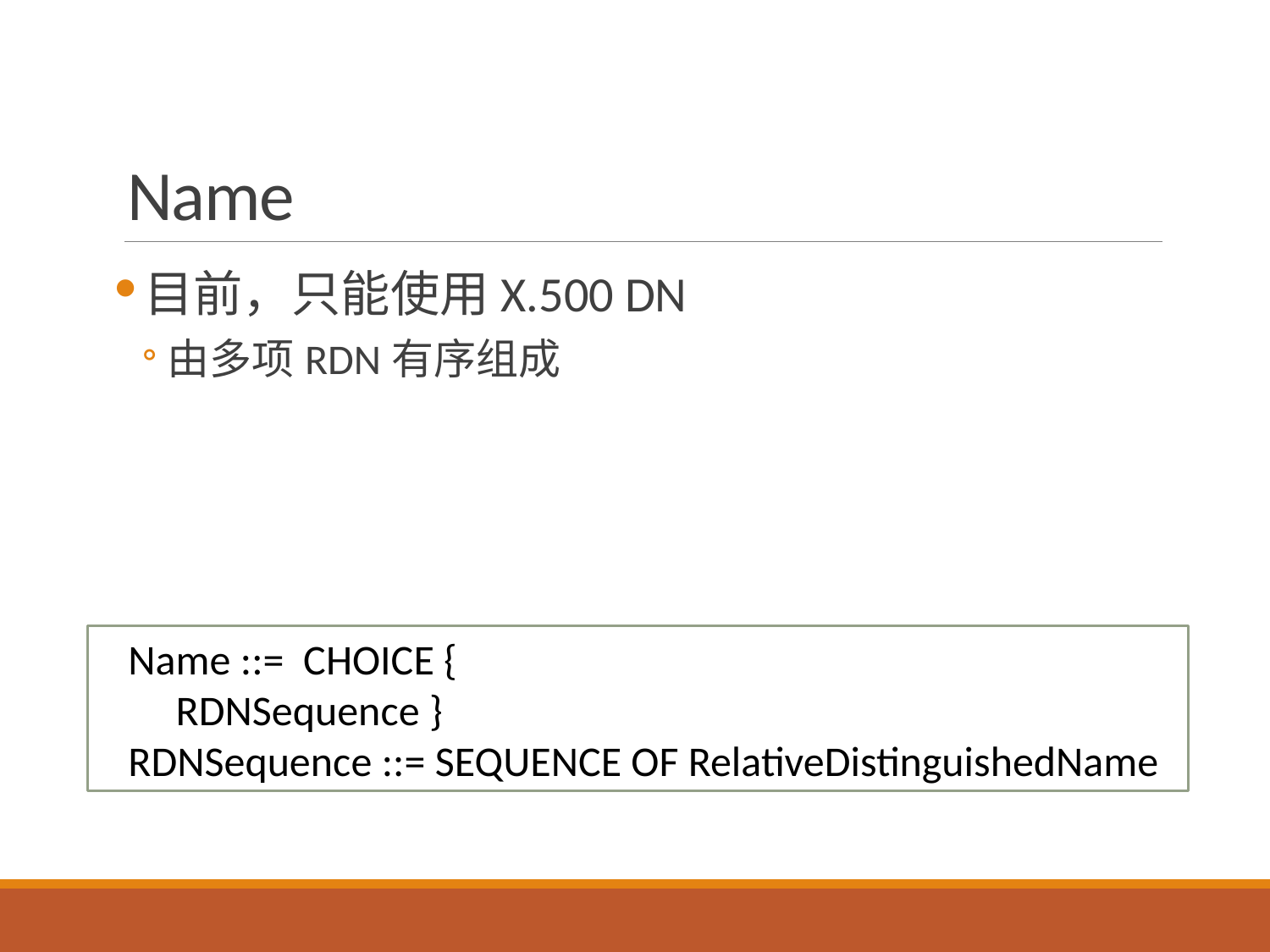

# Name
目前，只能使用X.500 DN
由多项RDN有序组成
Name ::=  CHOICE {
     RDNSequence }
RDNSequence ::= SEQUENCE OF RelativeDistinguishedName
25